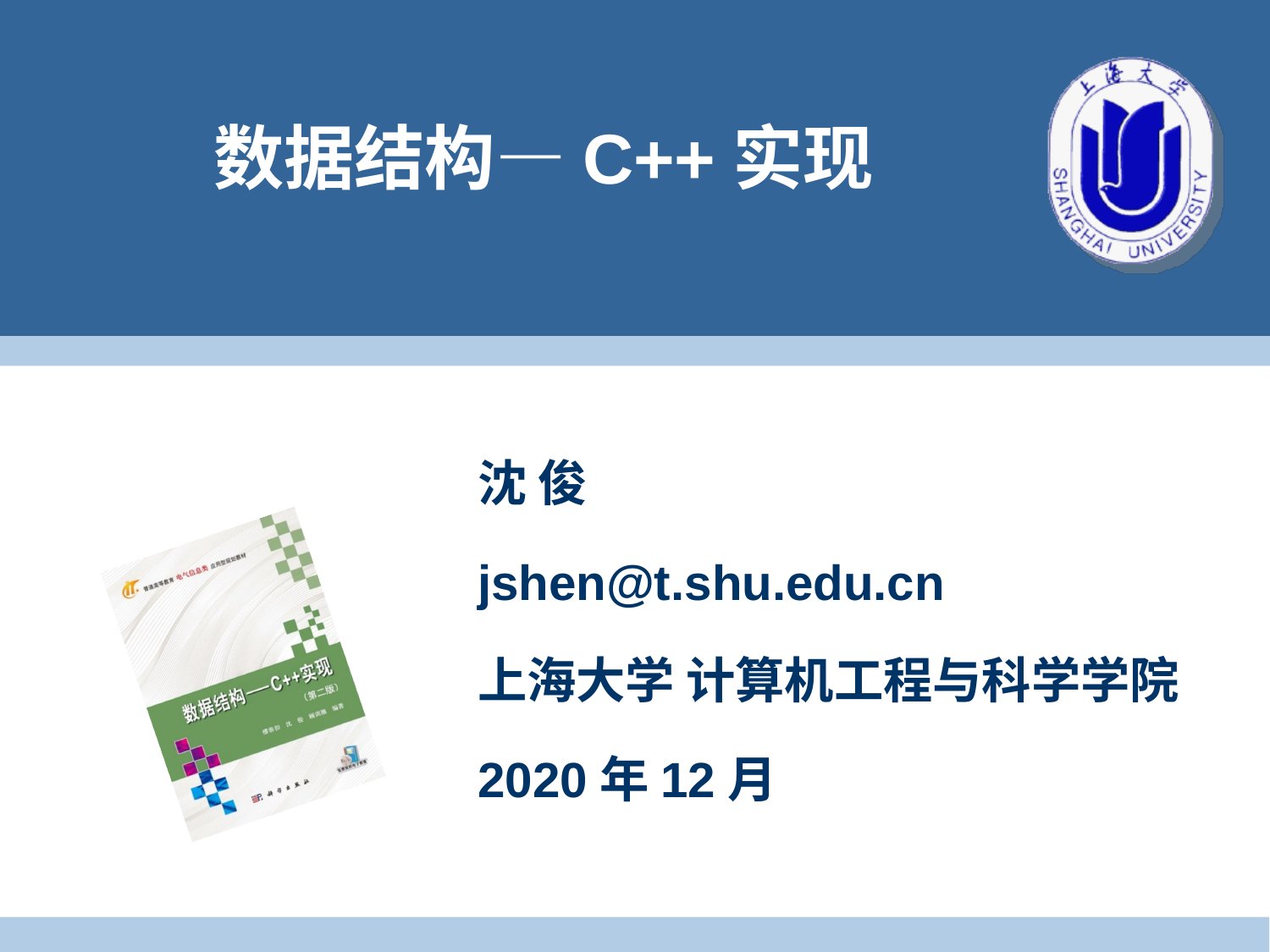

# 数据结构—C++实现
沈 俊
jshen@t.shu.edu.cn
上海大学 计算机工程与科学学院
2020年12月